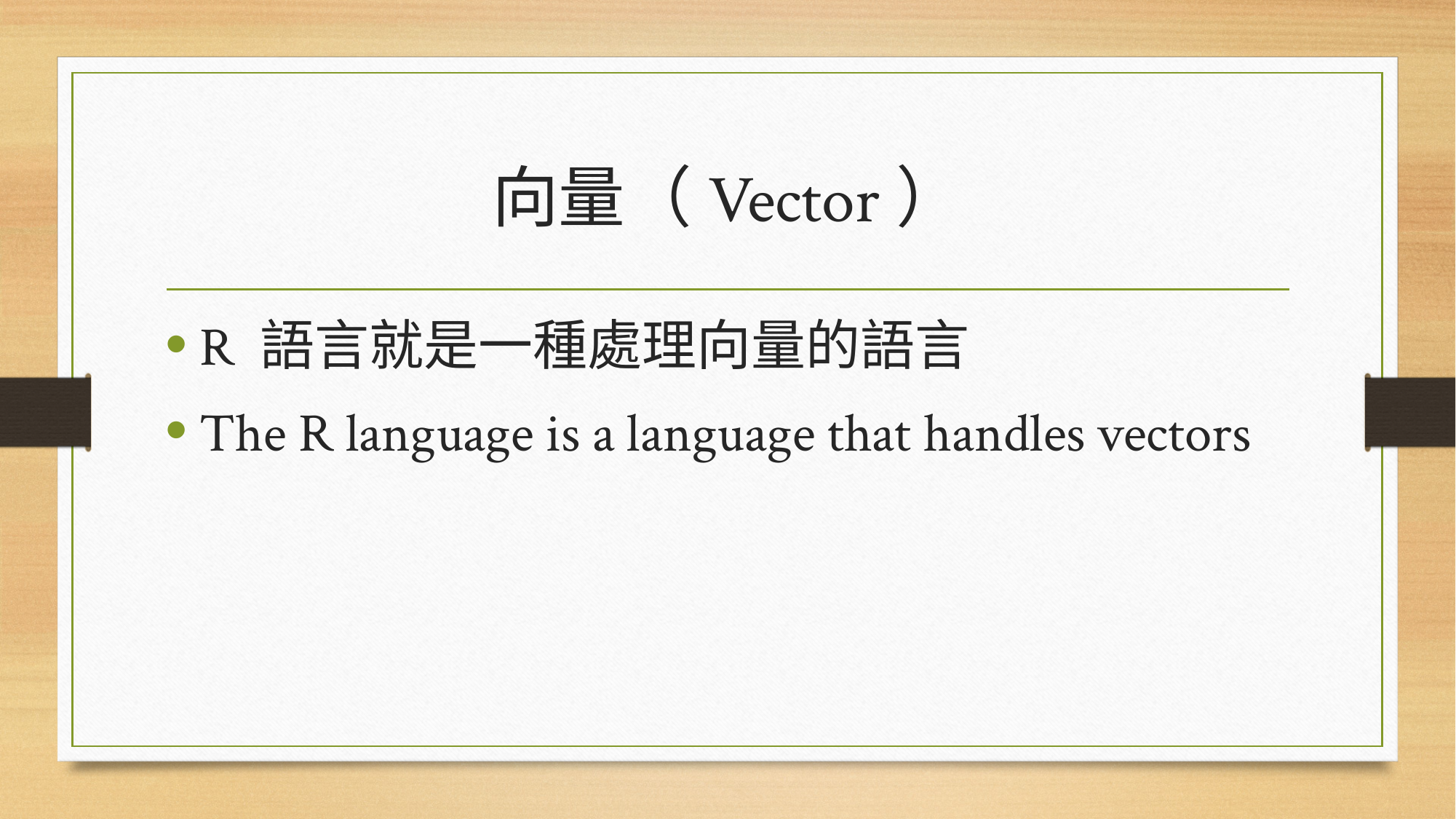

# 向量（Vector）
R 語言就是一種處理向量的語言
The R language is a language that handles vectors